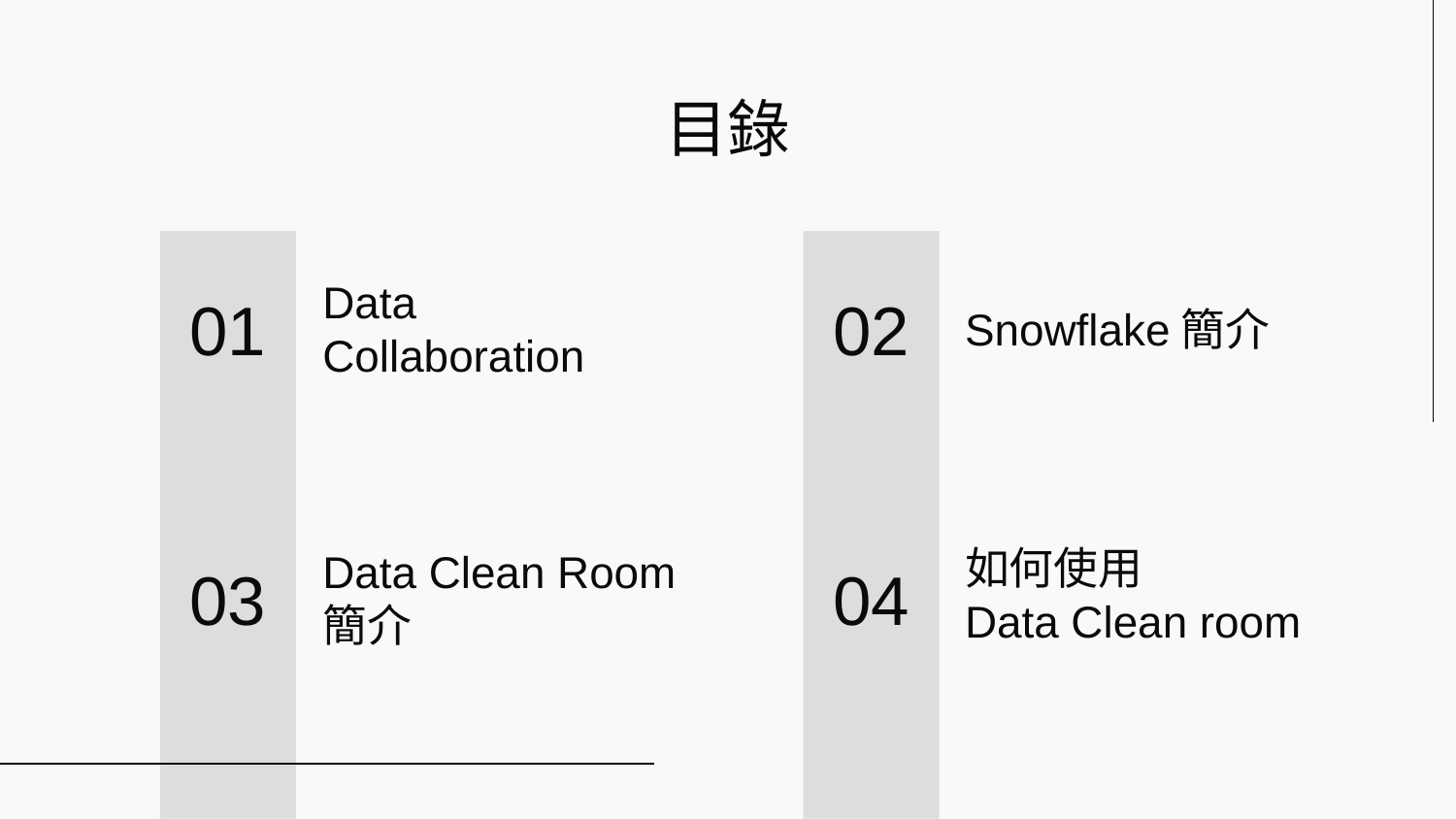

# 目錄

01
02
Data Collaboration
Snowflake簡介
03
04
Data Clean Room簡介
如何使用
Data Clean room